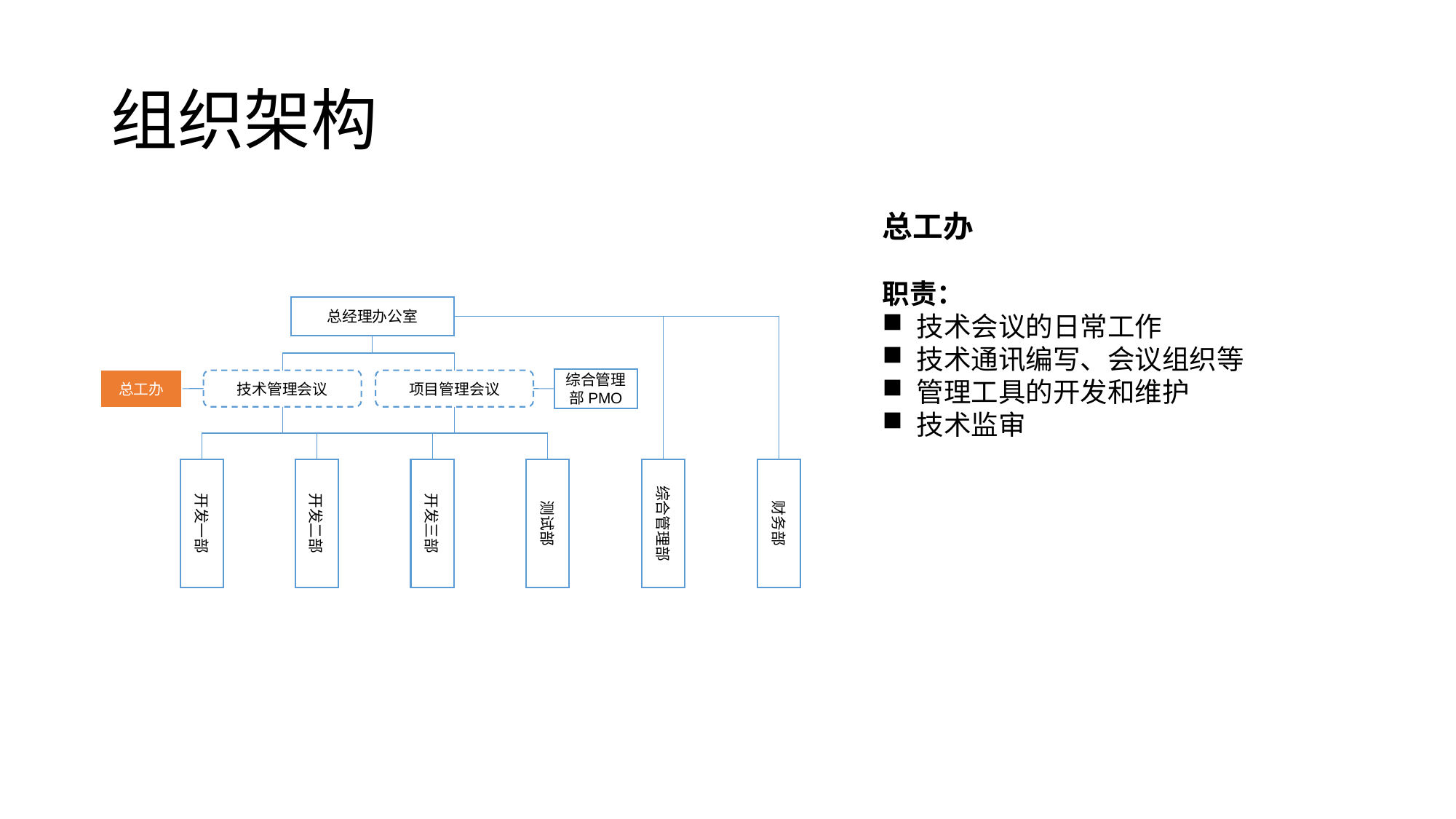

# 组织架构
总工办

职责：
技术会议的日常工作
技术通讯编写、会议组织等
管理工具的开发和维护
技术监审

总经理办公室
总工办
综合管理部PMO
技术管理会议
项目管理会议
开发一部
开发二部
开发三部
测试部
综合管理部
财务部